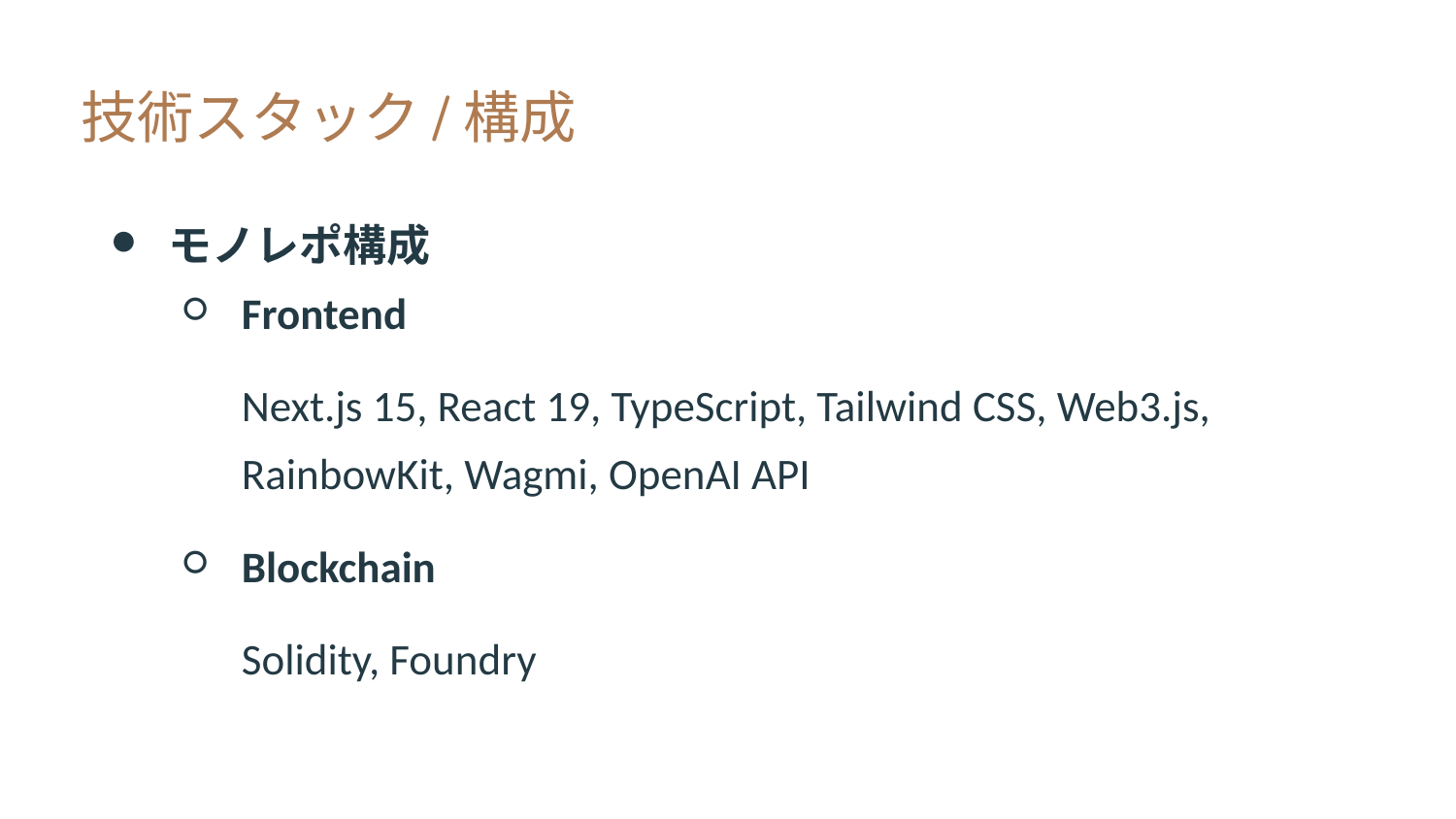

# 技術スタック/構成
モノレポ構成
Frontend
Next.js 15, React 19, TypeScript, Tailwind CSS, Web3.js, RainbowKit, Wagmi, OpenAI API
Blockchain
Solidity, Foundry